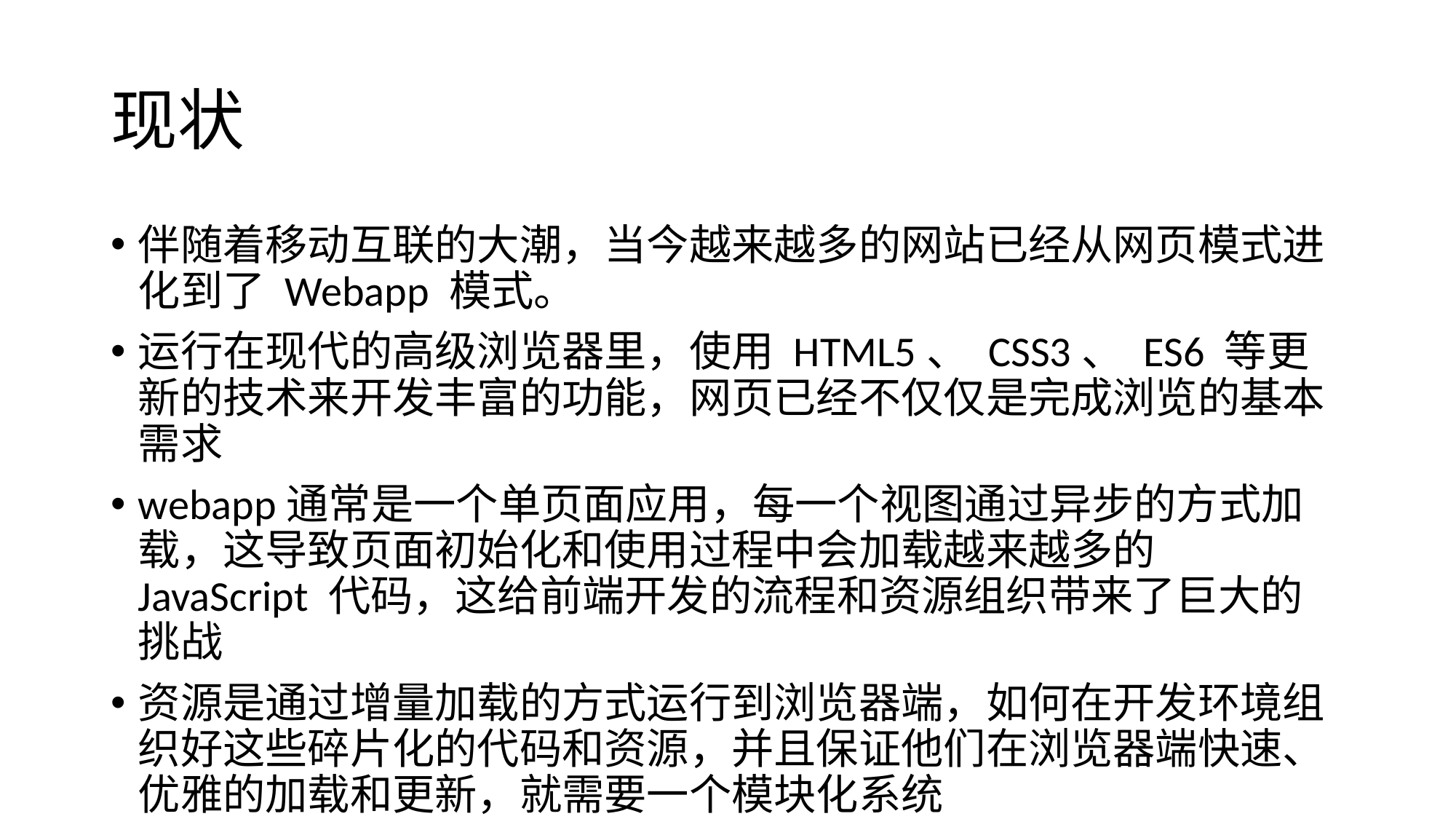

# 现状
伴随着移动互联的大潮，当今越来越多的网站已经从网页模式进化到了 Webapp 模式。
运行在现代的高级浏览器里，使用 HTML5、 CSS3、 ES6 等更新的技术来开发丰富的功能，网页已经不仅仅是完成浏览的基本需求
webapp通常是一个单页面应用，每一个视图通过异步的方式加载，这导致页面初始化和使用过程中会加载越来越多的 JavaScript 代码，这给前端开发的流程和资源组织带来了巨大的挑战
资源是通过增量加载的方式运行到浏览器端，如何在开发环境组织好这些碎片化的代码和资源，并且保证他们在浏览器端快速、优雅的加载和更新，就需要一个模块化系统